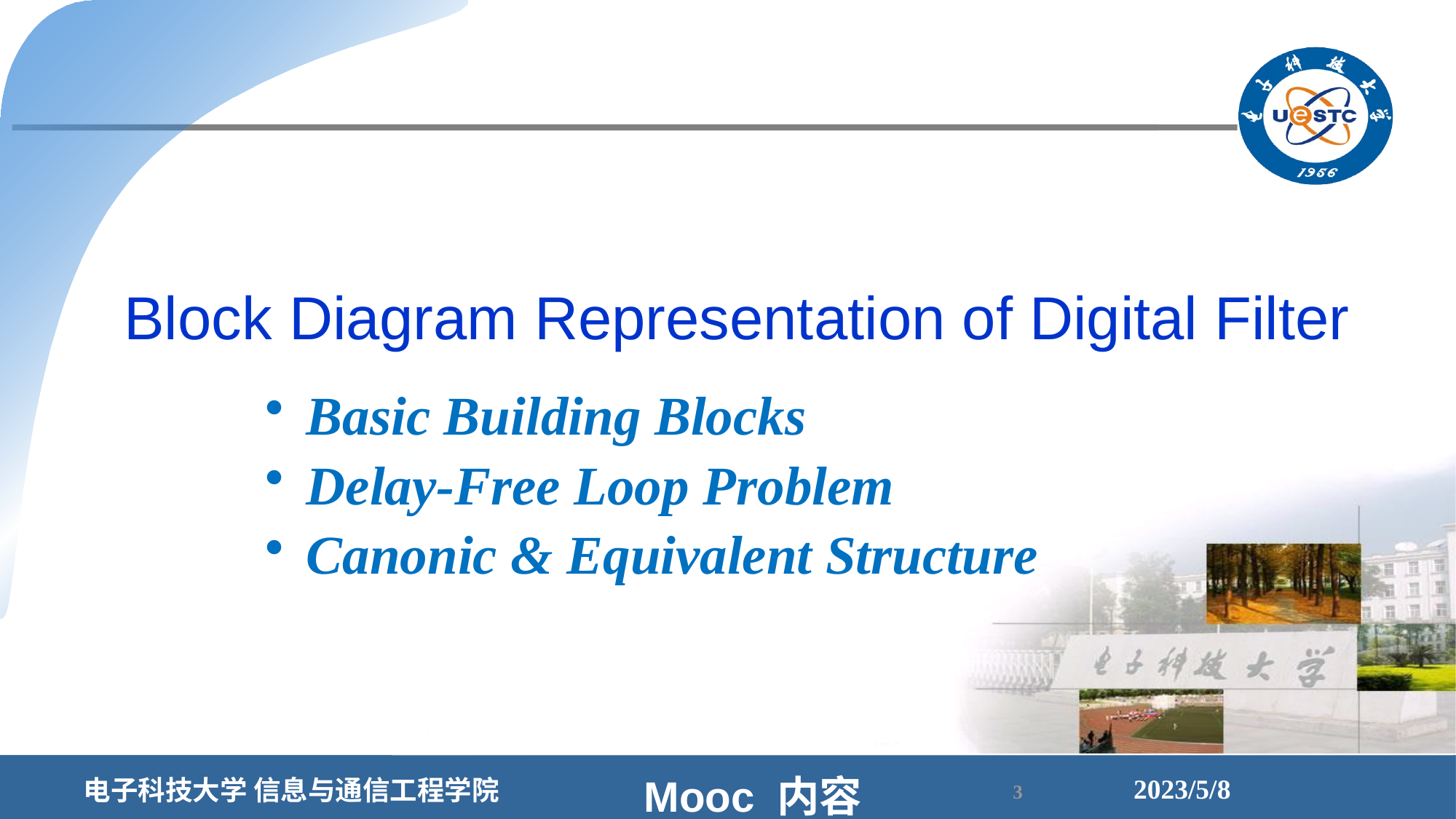

Block Diagram Representation of Digital Filter
Basic Building Blocks
Delay-Free Loop Problem
Canonic & Equivalent Structure
Mooc 内容